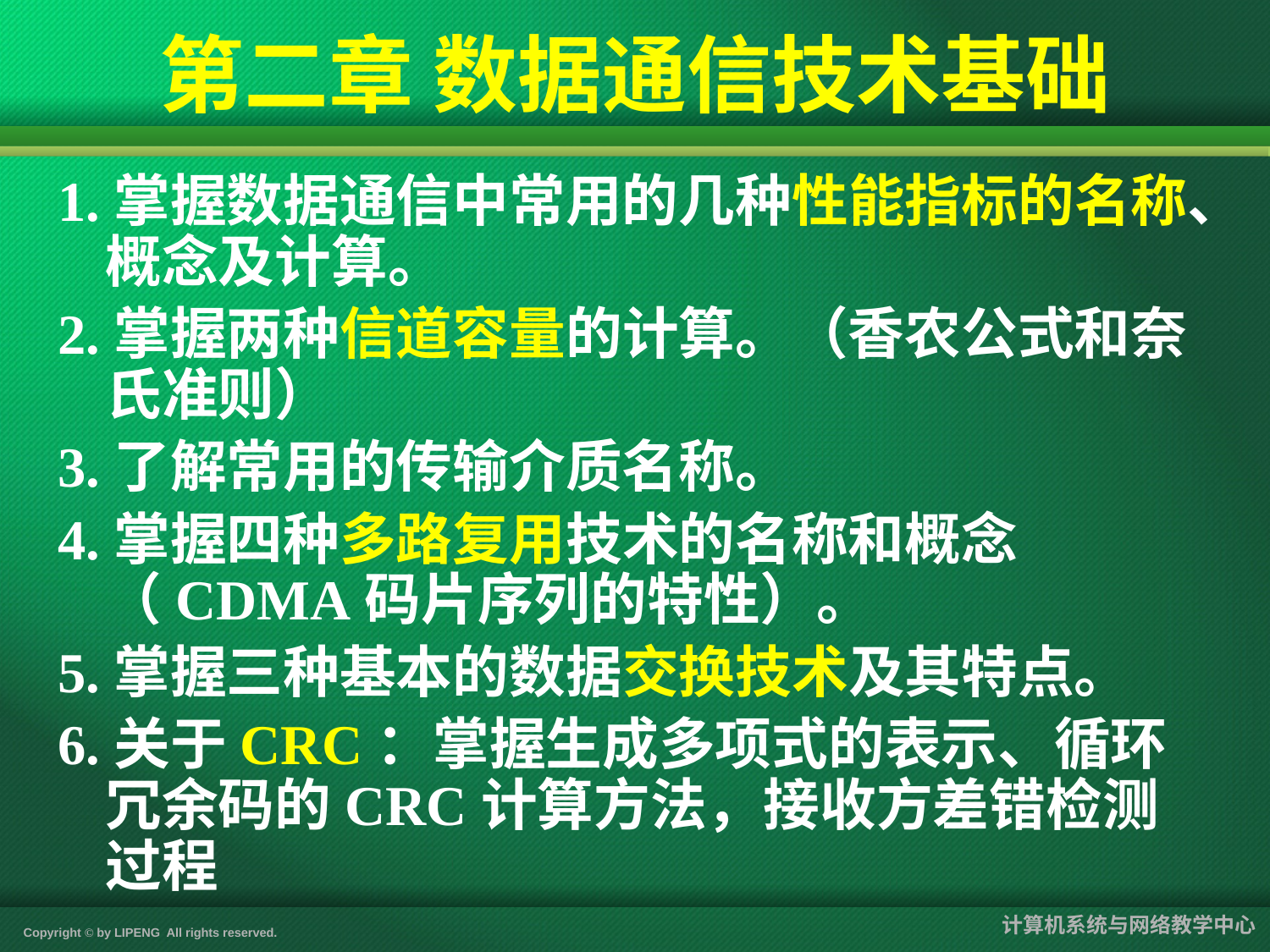

# 第二章 数据通信技术基础
1.掌握数据通信中常用的几种性能指标的名称、概念及计算。
2.掌握两种信道容量的计算。（香农公式和奈氏准则）
3.了解常用的传输介质名称。
4.掌握四种多路复用技术的名称和概念（CDMA码片序列的特性）。
5.掌握三种基本的数据交换技术及其特点。
6.关于CRC：掌握生成多项式的表示、循环冗余码的CRC计算方法，接收方差错检测过程